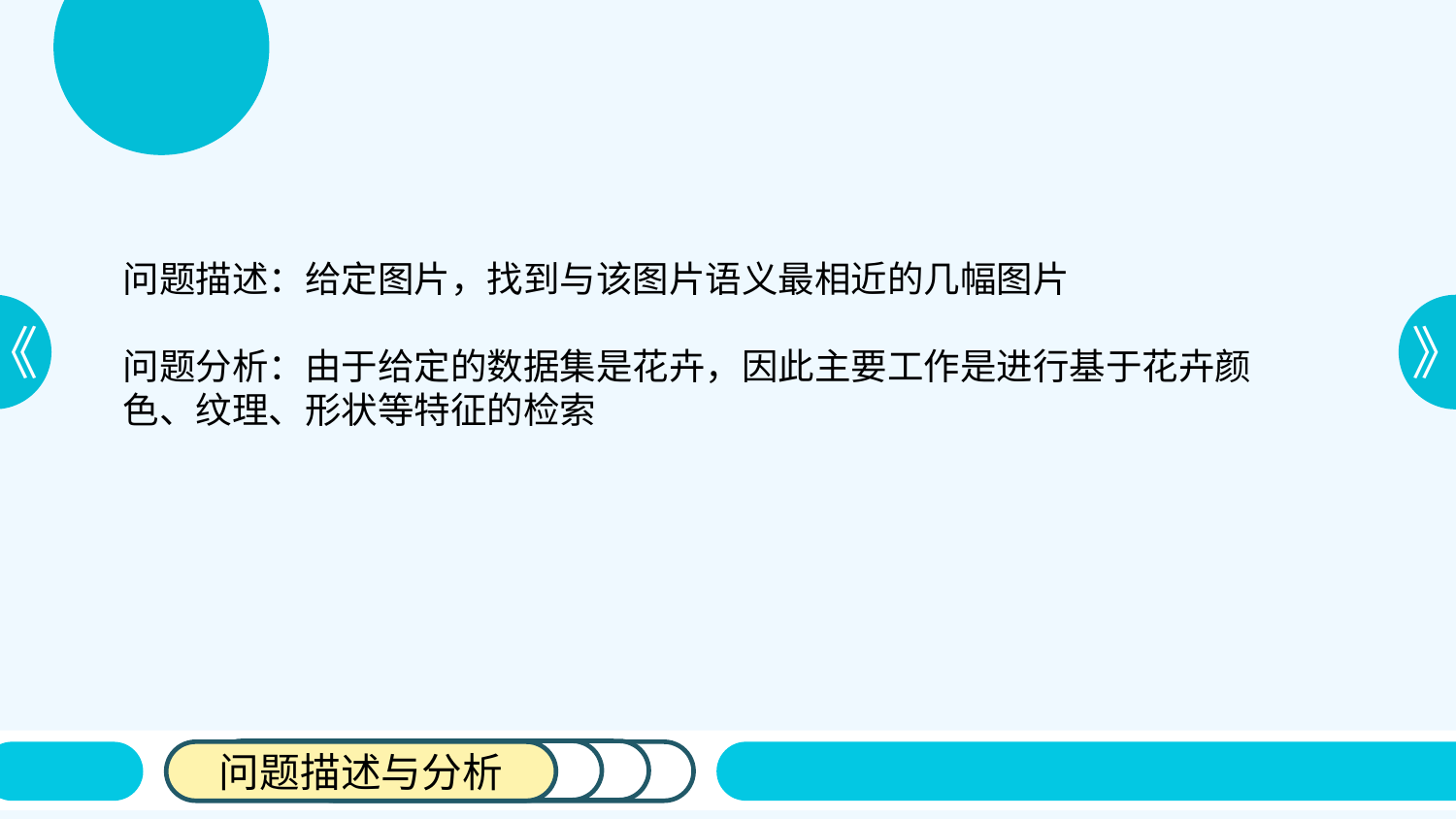

问题描述：给定图片，找到与该图片语义最相近的几幅图片

问题分析：由于给定的数据集是花卉，因此主要工作是进行基于花卉颜色、纹理、形状等特征的检索
问题描述与分析